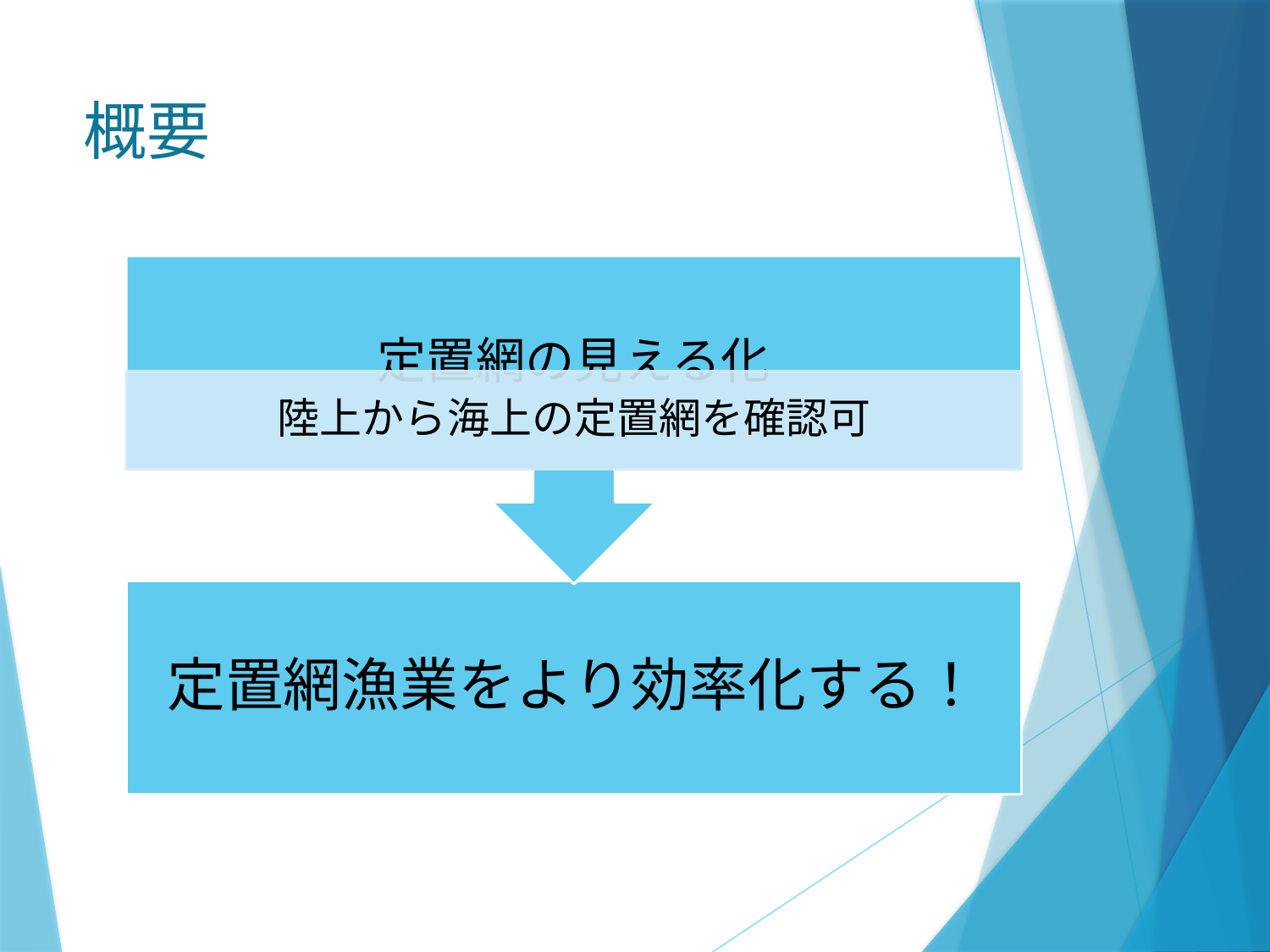

# 概要
定置網漁業をより効率化する！
定置網の見える化
陸上から海上の定置網を確認可